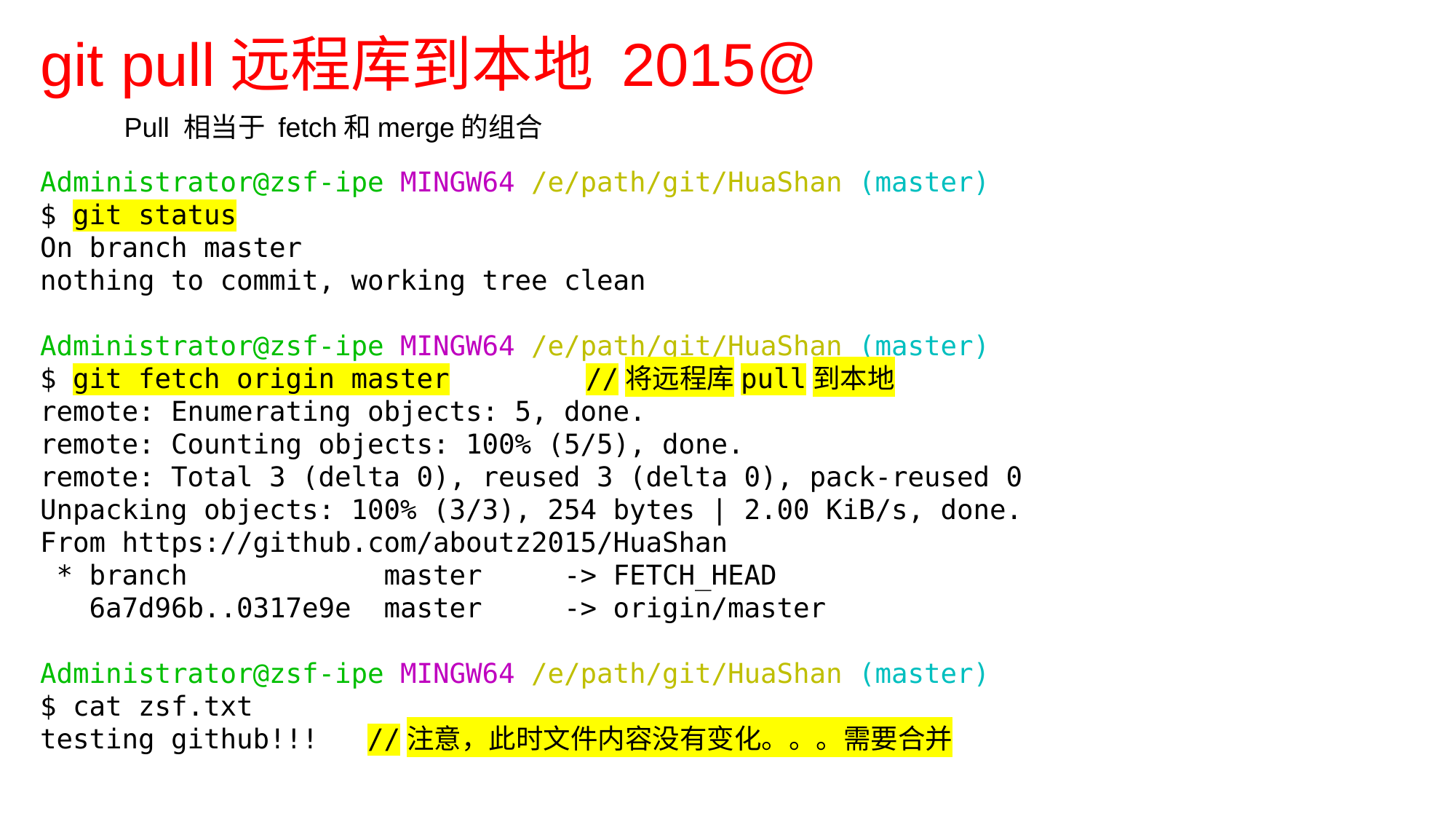

git pull远程库到本地 2015@
Pull 相当于 fetch和merge的组合
Administrator@zsf-ipe MINGW64 /e/path/git/HuaShan (master)
$ git status
On branch master
nothing to commit, working tree clean

Administrator@zsf-ipe MINGW64 /e/path/git/HuaShan (master)
$ git fetch origin master		//将远程库pull到本地
remote: Enumerating objects: 5, done.
remote: Counting objects: 100% (5/5), done.
remote: Total 3 (delta 0), reused 3 (delta 0), pack-reused 0
Unpacking objects: 100% (3/3), 254 bytes | 2.00 KiB/s, done.
From https://github.com/aboutz2015/HuaShan
 * branch            master     -> FETCH_HEAD
   6a7d96b..0317e9e  master     -> origin/master

Administrator@zsf-ipe MINGW64 /e/path/git/HuaShan (master)
$ cat zsf.txt
testing github!!!	//注意，此时文件内容没有变化。。。需要合并